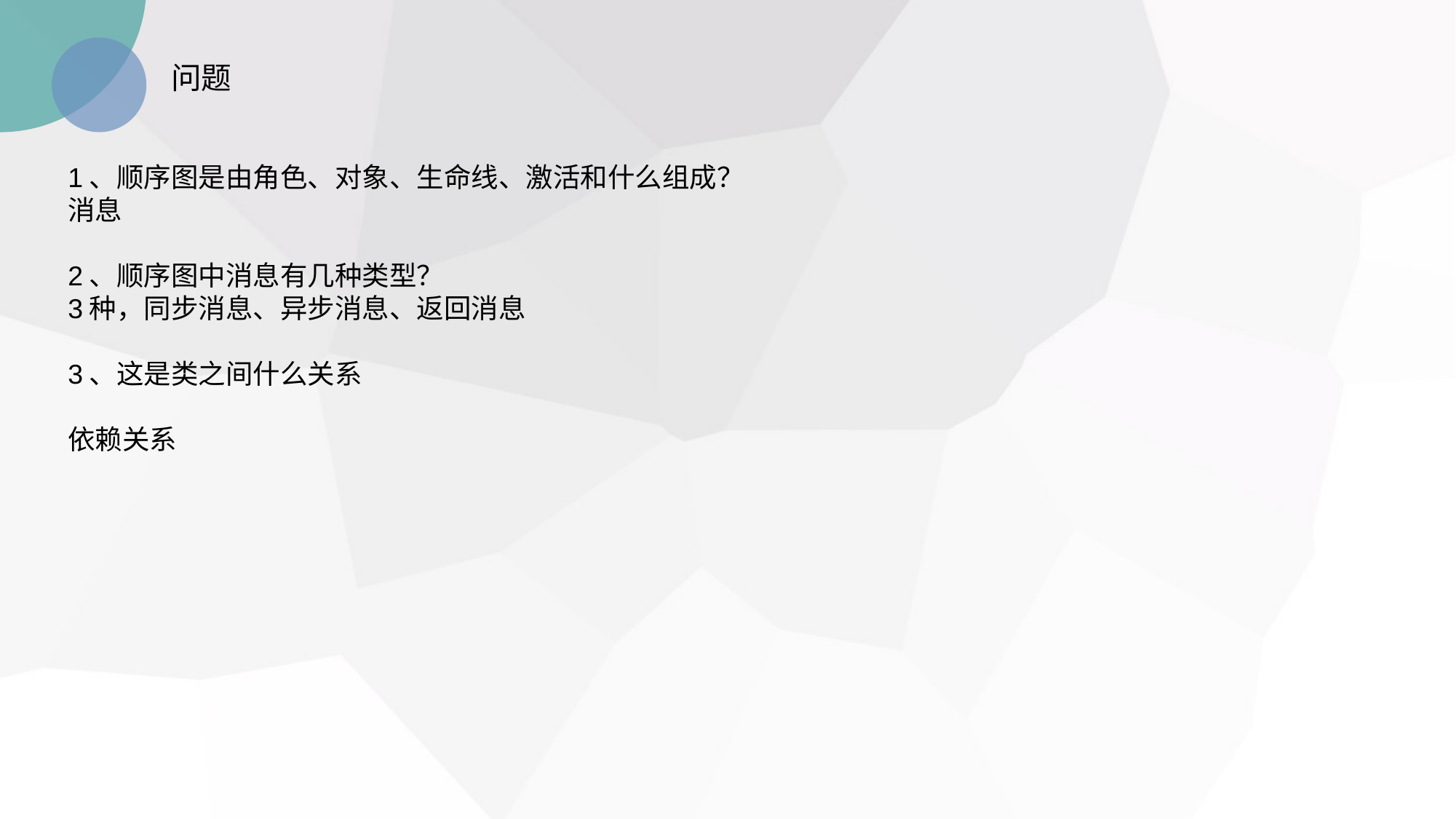

问题

1、顺序图是由角色、对象、生命线、激活和什么组成？
消息

2、顺序图中消息有几种类型？
3种，同步消息、异步消息、返回消息

3、这是类之间什么关系

依赖关系